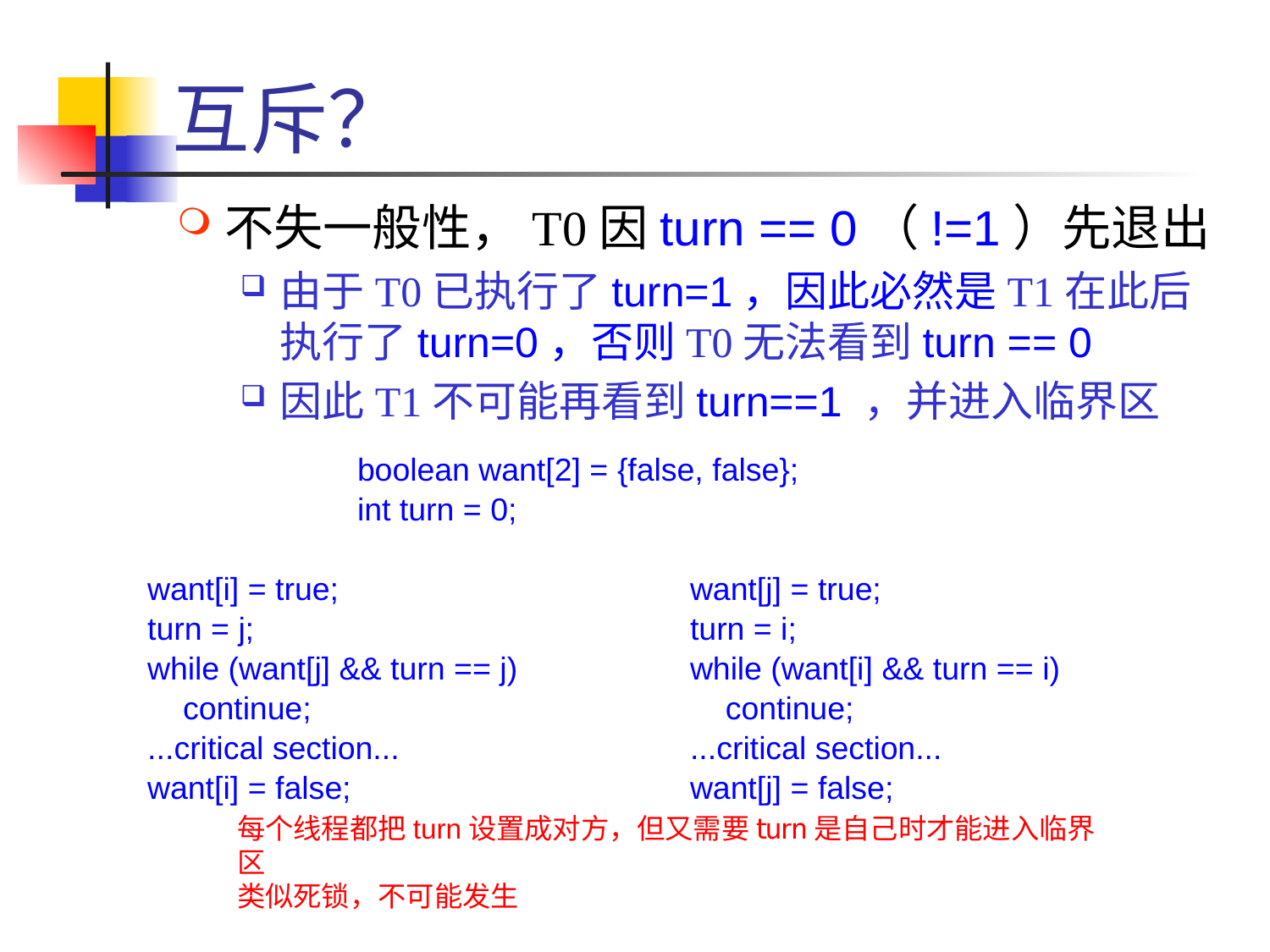

# 互斥？
不失一般性，T0因turn == 0（!=1）先退出
由于T0已执行了turn=1，因此必然是T1在此后执行了turn=0，否则T0无法看到turn == 0
因此T1不可能再看到turn==1 ，并进入临界区
boolean want[2] = {false, false};
int turn = 0;

want[j] = true;
turn = i;
while (want[i] && turn == i)
    continue;
...critical section...
want[j] = false;

want[i] = true;
turn = j;
while (want[j] && turn == j)
    continue;
...critical section...
want[i] = false;
每个线程都把turn设置成对方，但又需要turn是自己时才能进入临界区
类似死锁，不可能发生